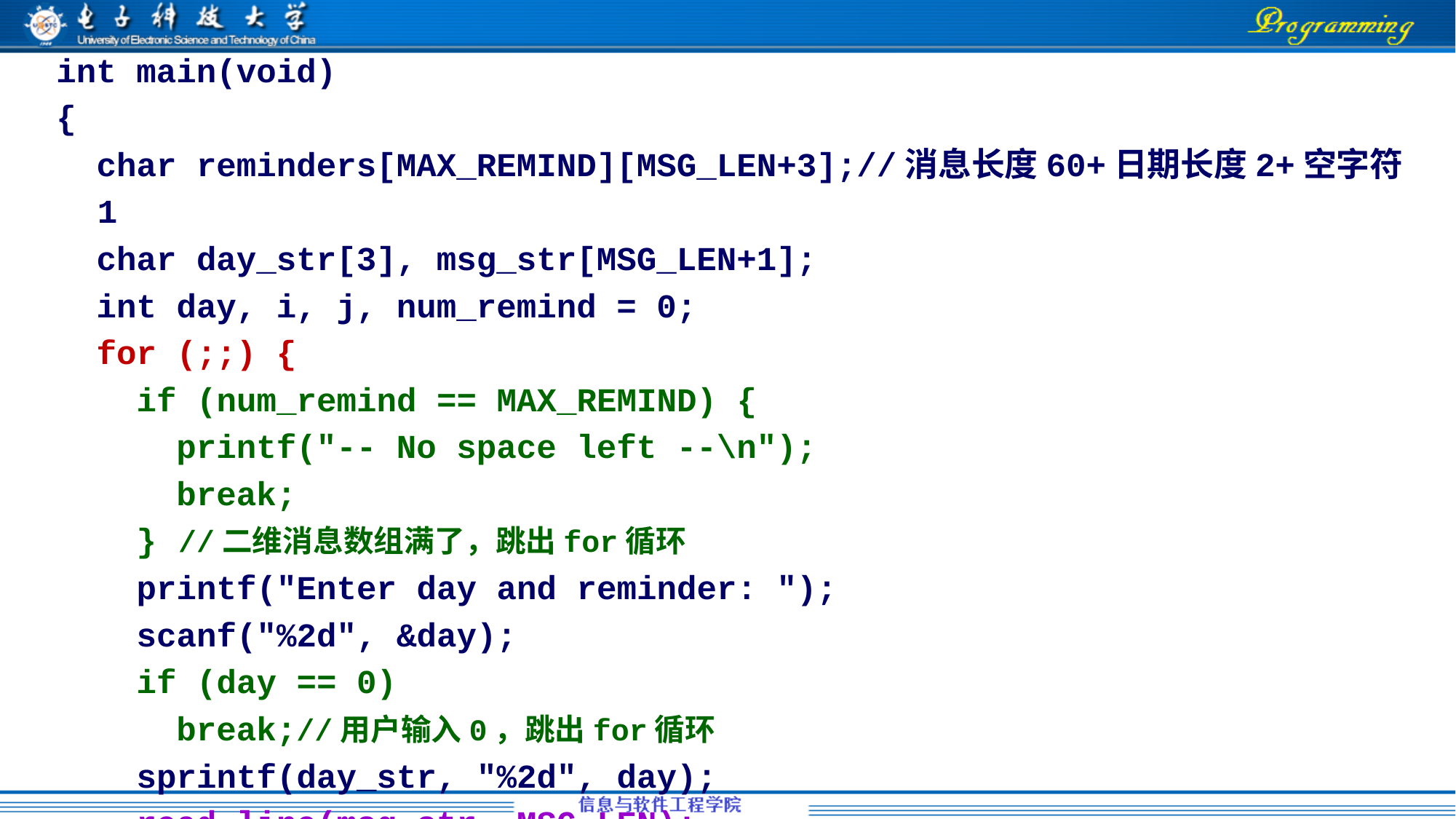

int main(void)
{
  char reminders[MAX_REMIND][MSG_LEN+3];//消息长度60+日期长度2+空字符1
  char day_str[3], msg_str[MSG_LEN+1];
  int day, i, j, num_remind = 0;
  for (;;) {
    if (num_remind == MAX_REMIND) {
      printf("-- No space left --\n");
      break;
    } //二维消息数组满了，跳出for循环
    printf("Enter day and reminder: ");
    scanf("%2d", &day);
    if (day == 0)
      break;//用户输入0，跳出for循环
    sprintf(day_str, "%2d", day);
    read_line(msg_str, MSG_LEN);